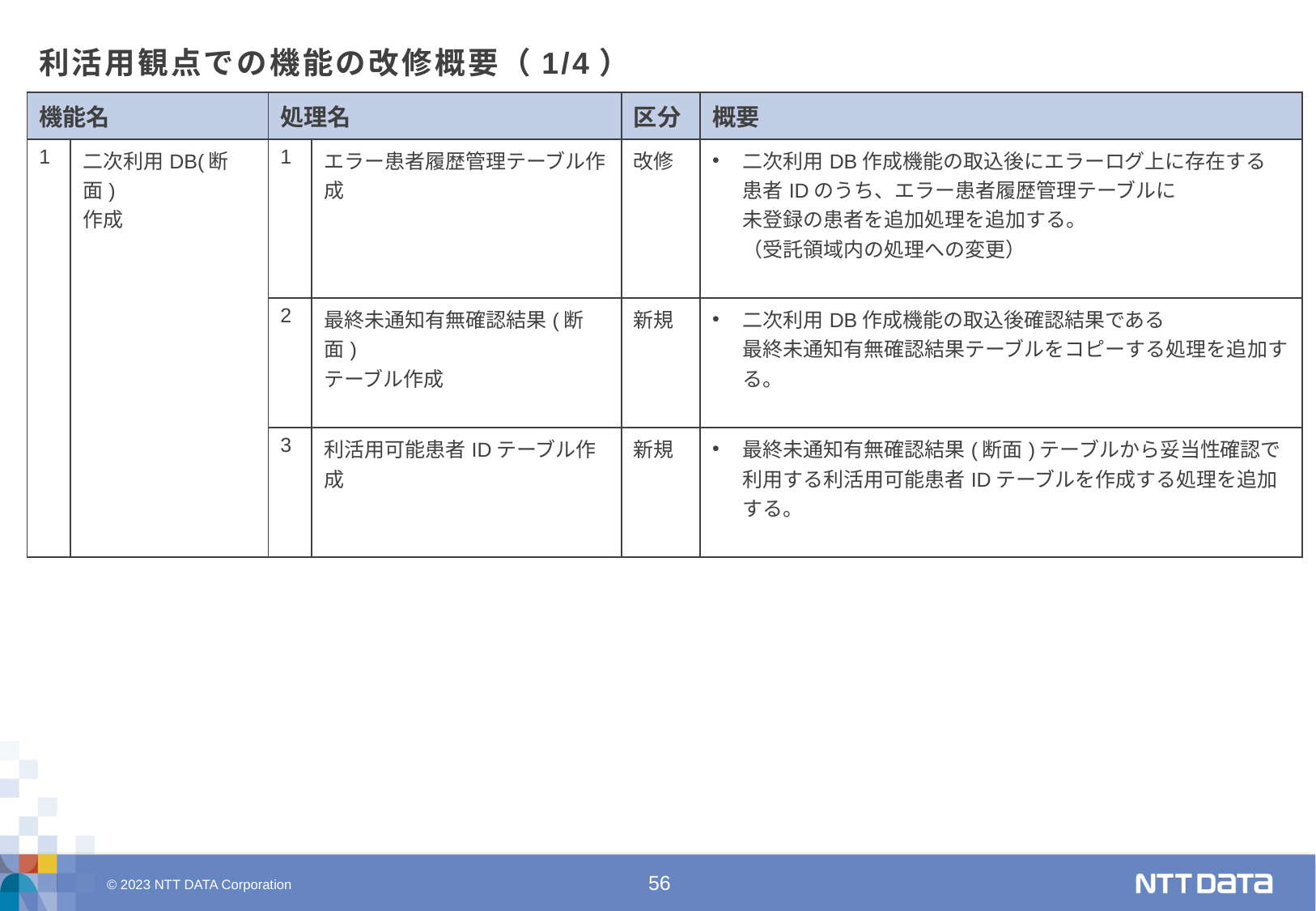

# 利活用観点での機能の改修概要（1/4）
| 機能名 |  | 処理名 |  | 区分 | 概要 |
| --- | --- | --- | --- | --- | --- |
| 1 | 二次利用DB(断面) 作成 | 1 | エラー患者履歴管理テーブル作成 | 改修 | 二次利用DB作成機能の取込後にエラーログ上に存在する 患者IDのうち、エラー患者履歴管理テーブルに 未登録の患者を追加処理を追加する。 （受託領域内の処理への変更） |
|  |  | 2 | 最終未通知有無確認結果(断面) テーブル作成 | 新規 | 二次利用DB作成機能の取込後確認結果である 最終未通知有無確認結果テーブルをコピーする処理を追加する。 |
|  |  | 3 | 利活用可能患者IDテーブル作成 | 新規 | 最終未通知有無確認結果(断面)テーブルから妥当性確認で 利用する利活用可能患者IDテーブルを作成する処理を追加する。 |